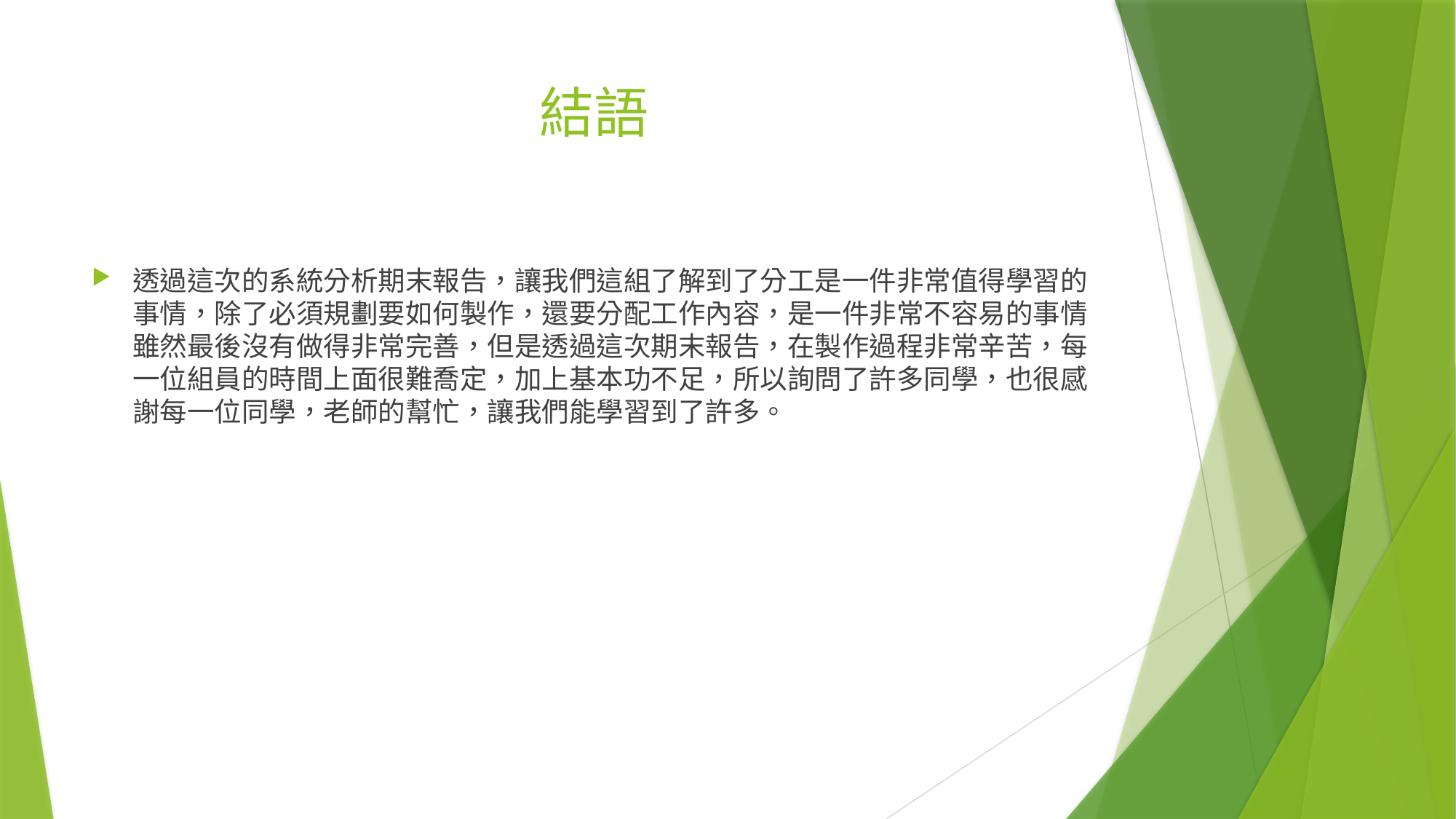

# 結語
透過這次的系統分析期末報告，讓我們這組了解到了分工是一件非常值得學習的事情，除了必須規劃要如何製作，還要分配工作內容，是一件非常不容易的事情雖然最後沒有做得非常完善，但是透過這次期末報告，在製作過程非常辛苦，每一位組員的時間上面很難喬定，加上基本功不足，所以詢問了許多同學，也很感謝每一位同學，老師的幫忙，讓我們能學習到了許多。